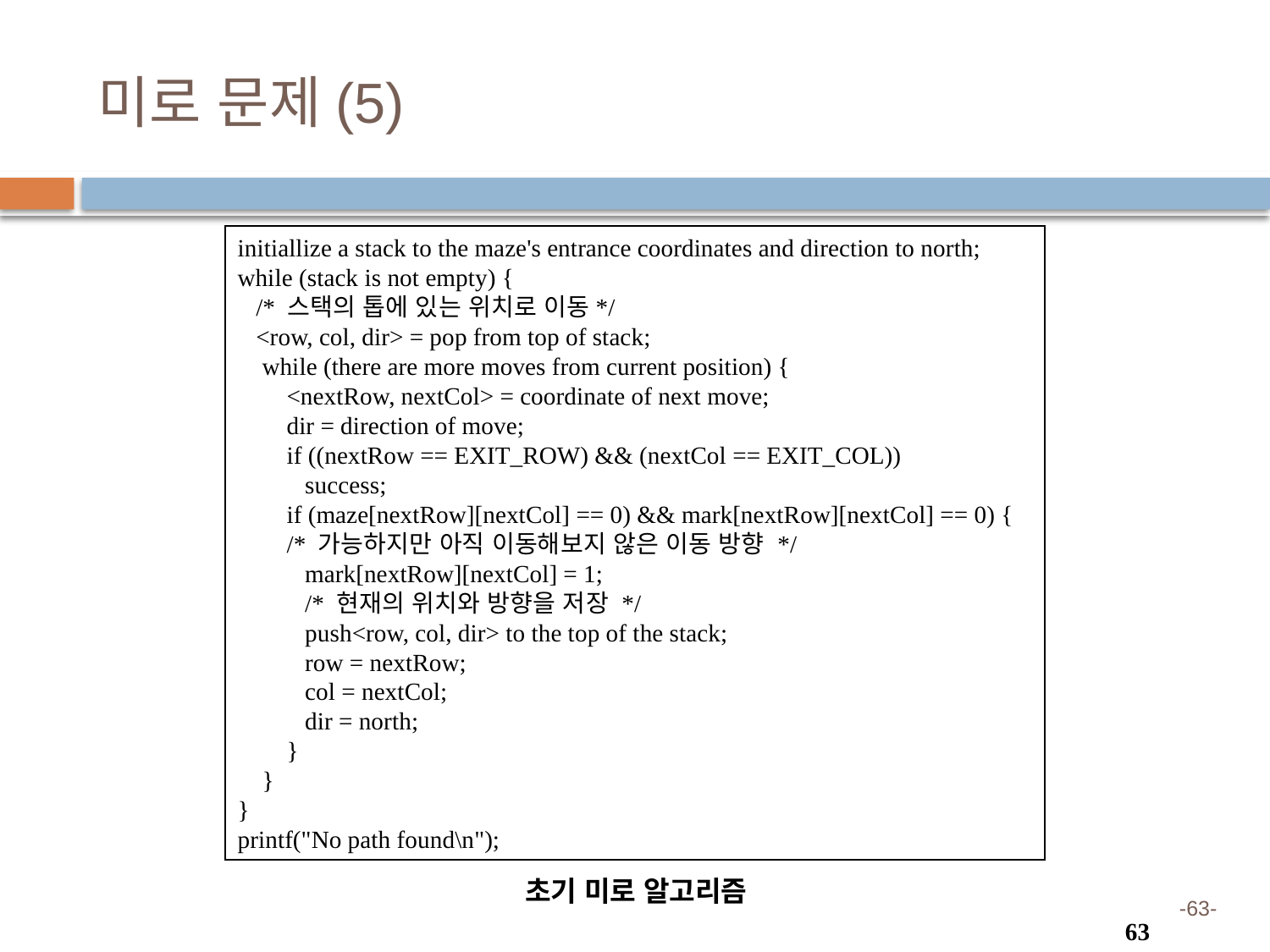

# 미로 문제(5)
initiallize a stack to the maze's entrance coordinates and direction to north;
while (stack is not empty) {
   /* 스택의 톱에 있는 위치로 이동*/
   <row, col, dir> = pop from top of stack;
    while (there are more moves from current position) {
        <nextRow, nextCol> = coordinate of next move;
        dir = direction of move;
        if ((nextRow == EXIT_ROW) && (nextCol == EXIT_COL))
           success;
        if (maze[nextRow][nextCol] == 0) && mark[nextRow][nextCol] == 0) {
        /* 가능하지만 아직 이동해보지 않은 이동 방향 */
           mark[nextRow][nextCol] = 1;
           /* 현재의 위치와 방향을 저장 */
           push<row, col, dir> to the top of the stack;
           row = nextRow;
           col = nextCol;
           dir = north;
        }
    }
}
printf("No path found\n");
초기 미로 알고리즘
63